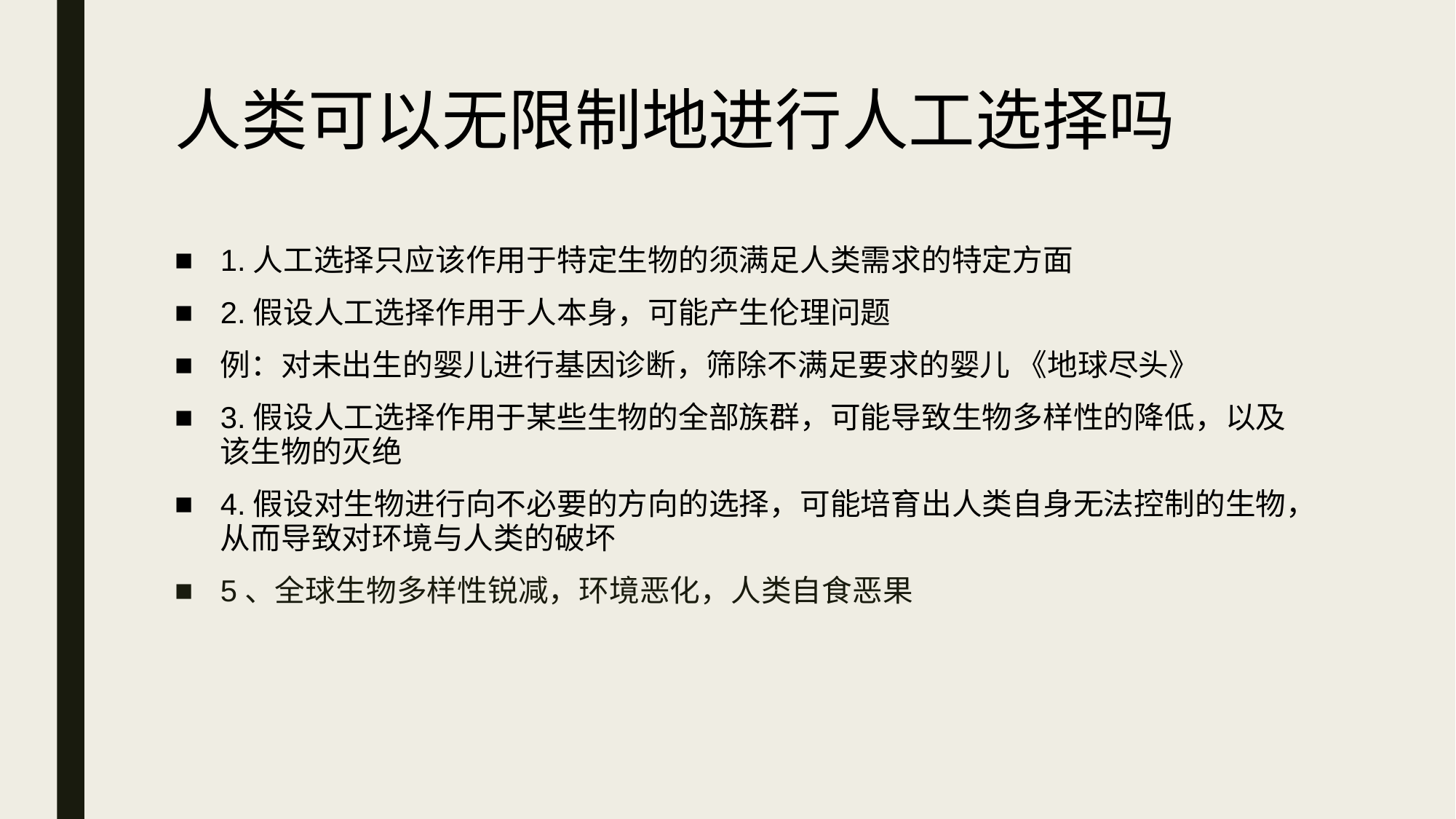

# 人类可以无限制地进行人工选择吗
1.人工选择只应该作用于特定生物的须满足人类需求的特定方面
2.假设人工选择作用于人本身，可能产生伦理问题
例：对未出生的婴儿进行基因诊断，筛除不满足要求的婴儿 《地球尽头》
3.假设人工选择作用于某些生物的全部族群，可能导致生物多样性的降低，以及该生物的灭绝
4.假设对生物进行向不必要的方向的选择，可能培育出人类自身无法控制的生物，从而导致对环境与人类的破坏
5、全球生物多样性锐减，环境恶化，人类自食恶果